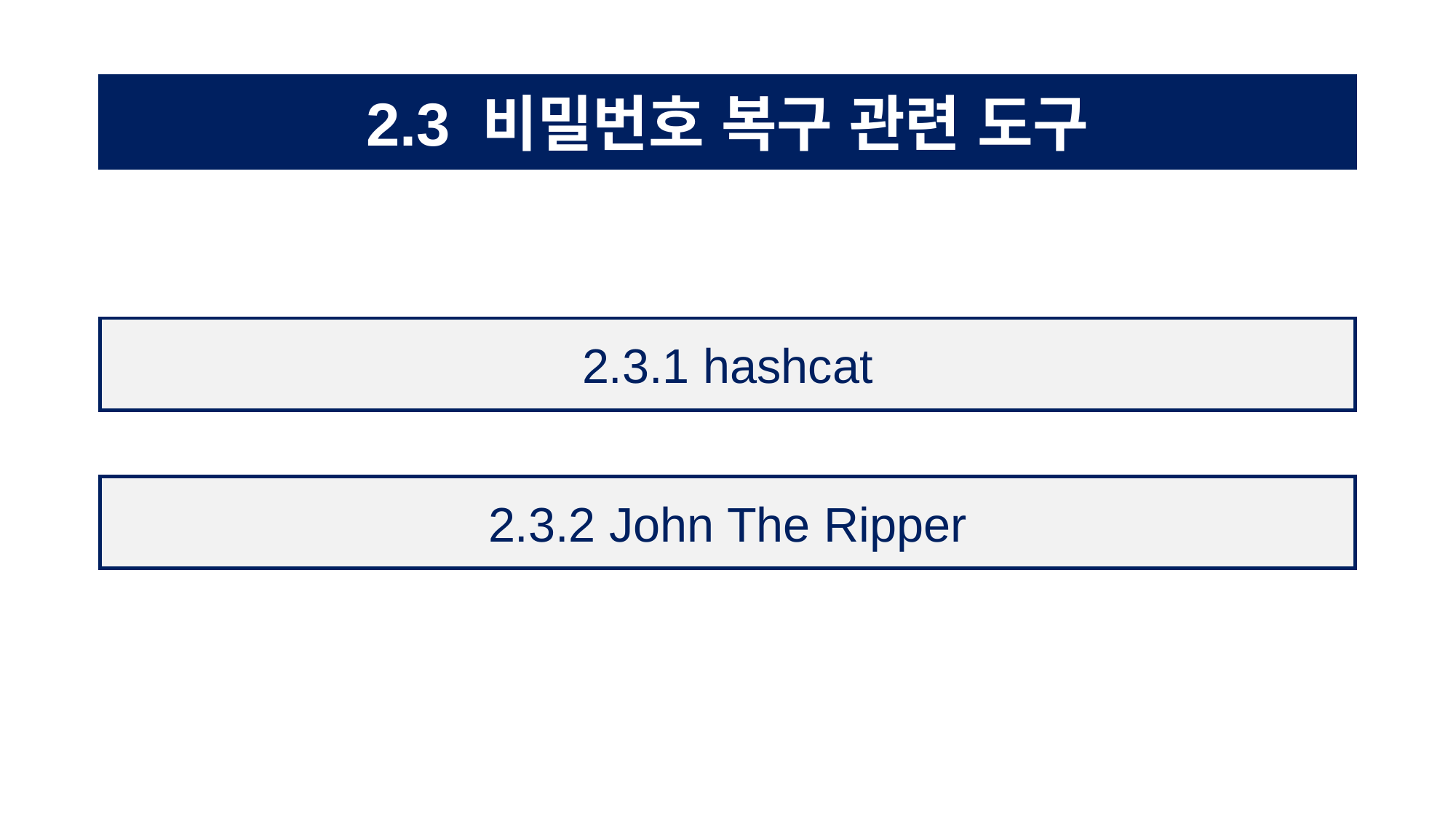

2.3 비밀번호 복구 관련 도구
2.3.1 hashcat
2.3.2 John The Ripper